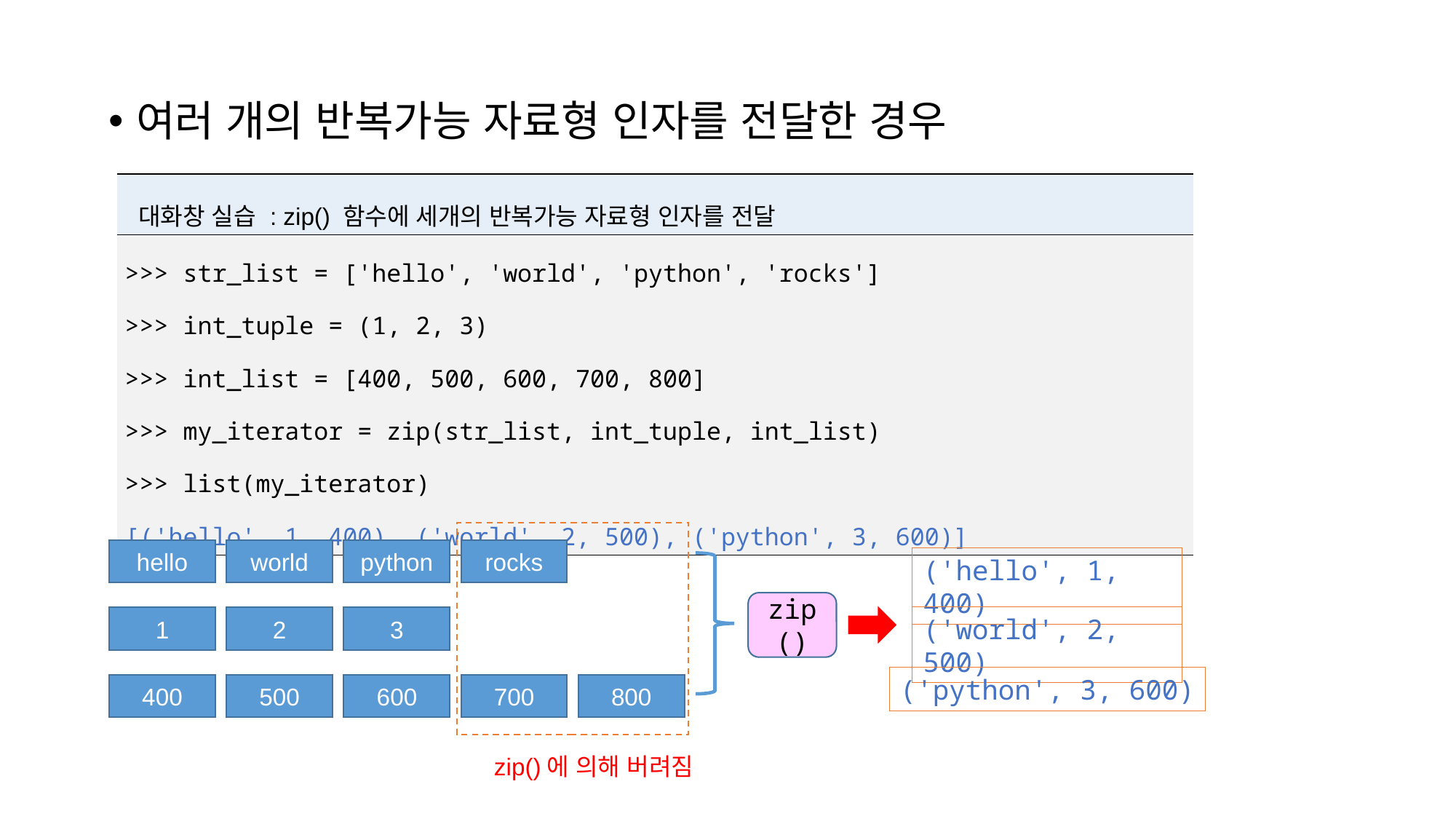

여러 개의 반복가능 자료형 인자를 전달한 경우

| 대화창 실습 : zip() 함수에 세개의 반복가능 자료형 인자를 전달 |
| --- |
| >>> str\_list = ['hello', 'world', 'python', 'rocks'] >>> int\_tuple = (1, 2, 3) >>> int\_list = [400, 500, 600, 700, 800] >>> my\_iterator = zip(str\_list, int\_tuple, int\_list) >>> list(my\_iterator) [('hello', 1, 400), ('world', 2, 500), ('python', 3, 600)] |

world
rocks
hello
python
('hello', 1, 400)

zip()
('world', 2, 500)
2
1
3

('python', 3, 600)
500
700
800
400
600
zip()에 의해 버려짐